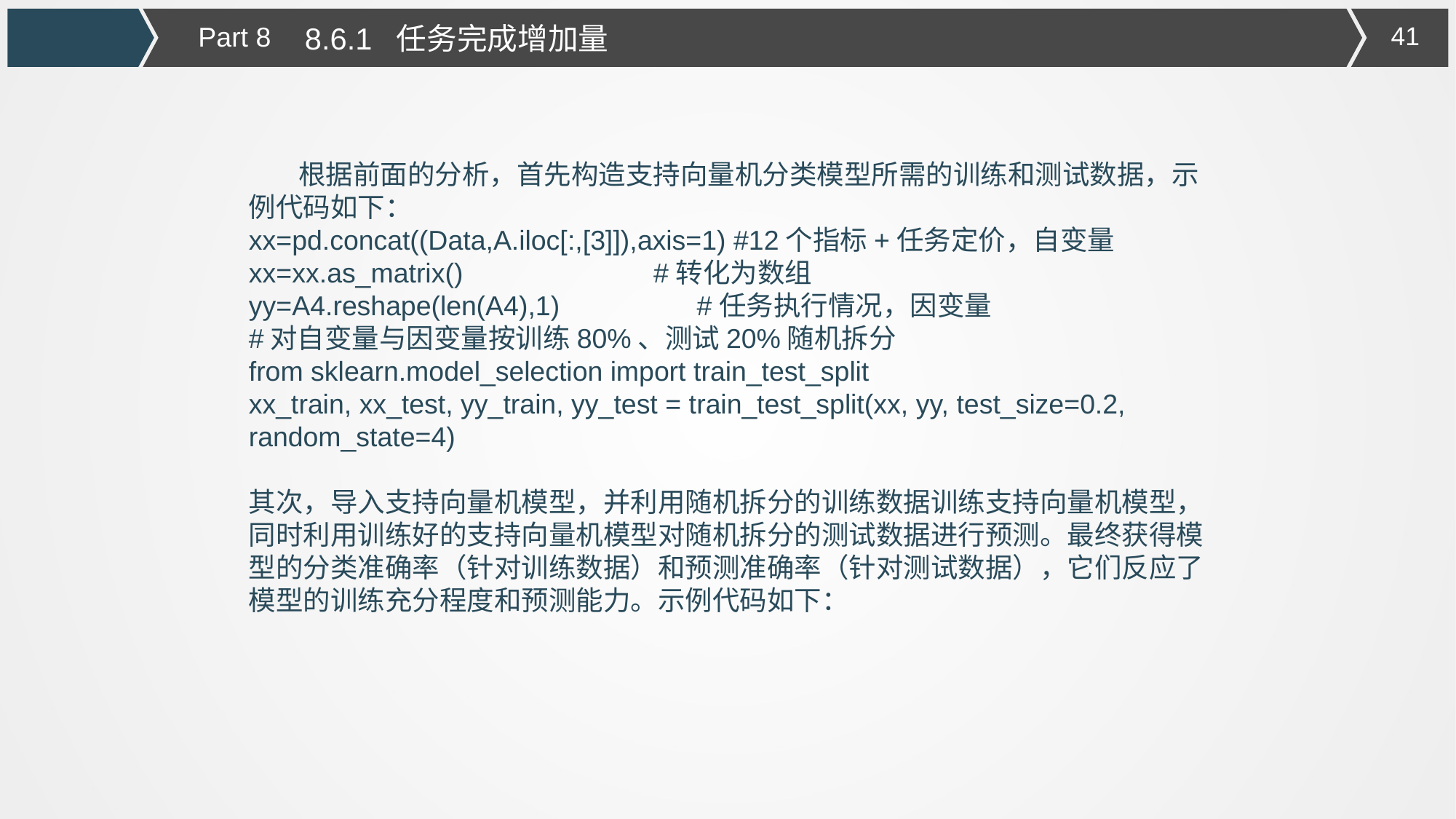

Part 8
8.6.1  任务完成增加量
       根据前面的分析，首先构造支持向量机分类模型所需的训练和测试数据，示例代码如下：
xx=pd.concat((Data,A.iloc[:,[3]]),axis=1) #12个指标+任务定价，自变量
xx=xx.as_matrix()                         #转化为数组
yy=A4.reshape(len(A4),1)                  #任务执行情况，因变量
#对自变量与因变量按训练80%、测试20%随机拆分
from sklearn.model_selection import train_test_split
xx_train, xx_test, yy_train, yy_test = train_test_split(xx, yy, test_size=0.2,
random_state=4)

其次，导入支持向量机模型，并利用随机拆分的训练数据训练支持向量机模型，同时利用训练好的支持向量机模型对随机拆分的测试数据进行预测。最终获得模型的分类准确率（针对训练数据）和预测准确率（针对测试数据），它们反应了模型的训练充分程度和预测能力。示例代码如下：